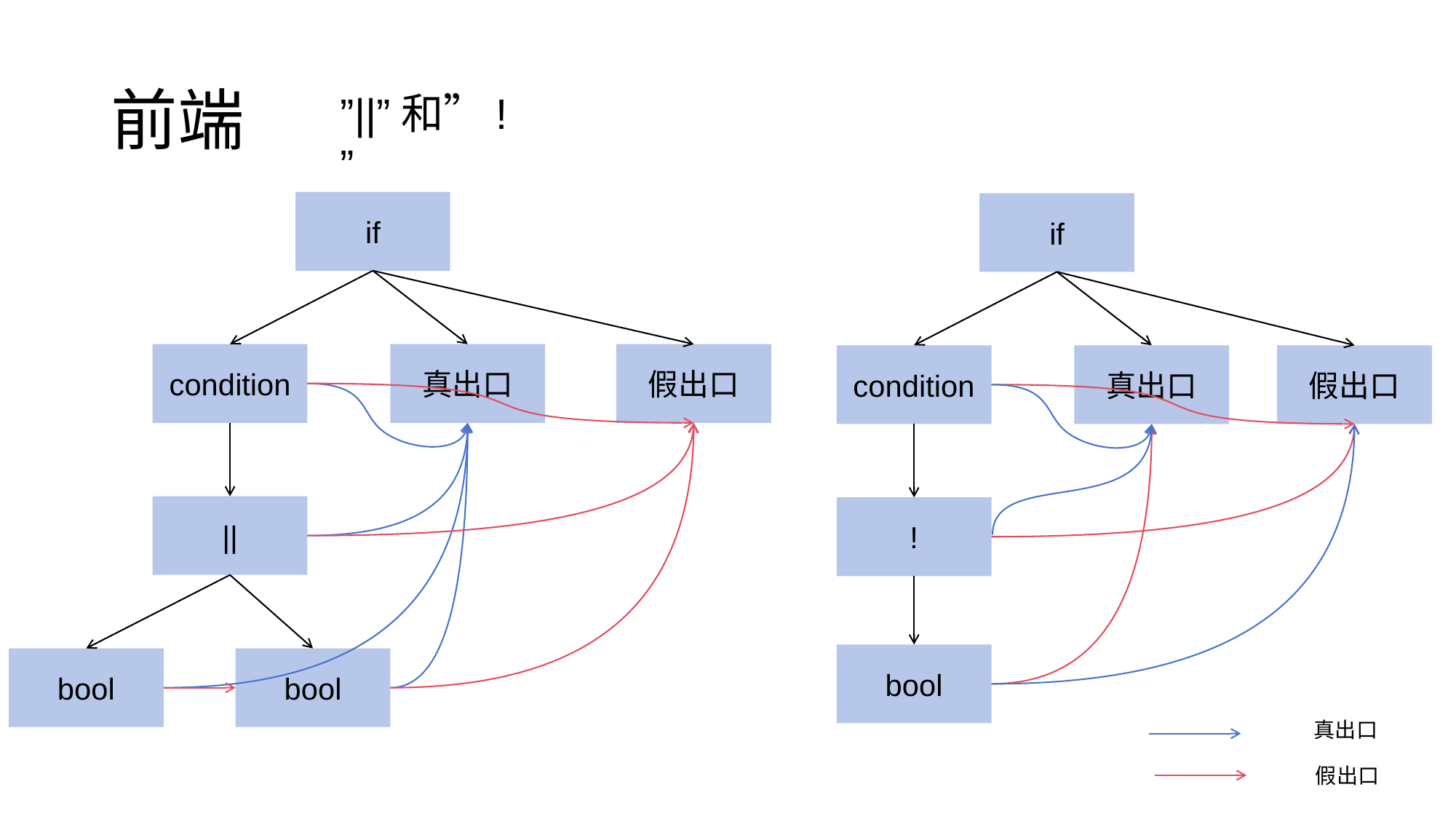

# 前端
”||”和”!”
if
if
condition
真出口
假出口
condition
真出口
假出口
||
!
bool
bool
bool
真出口
假出口